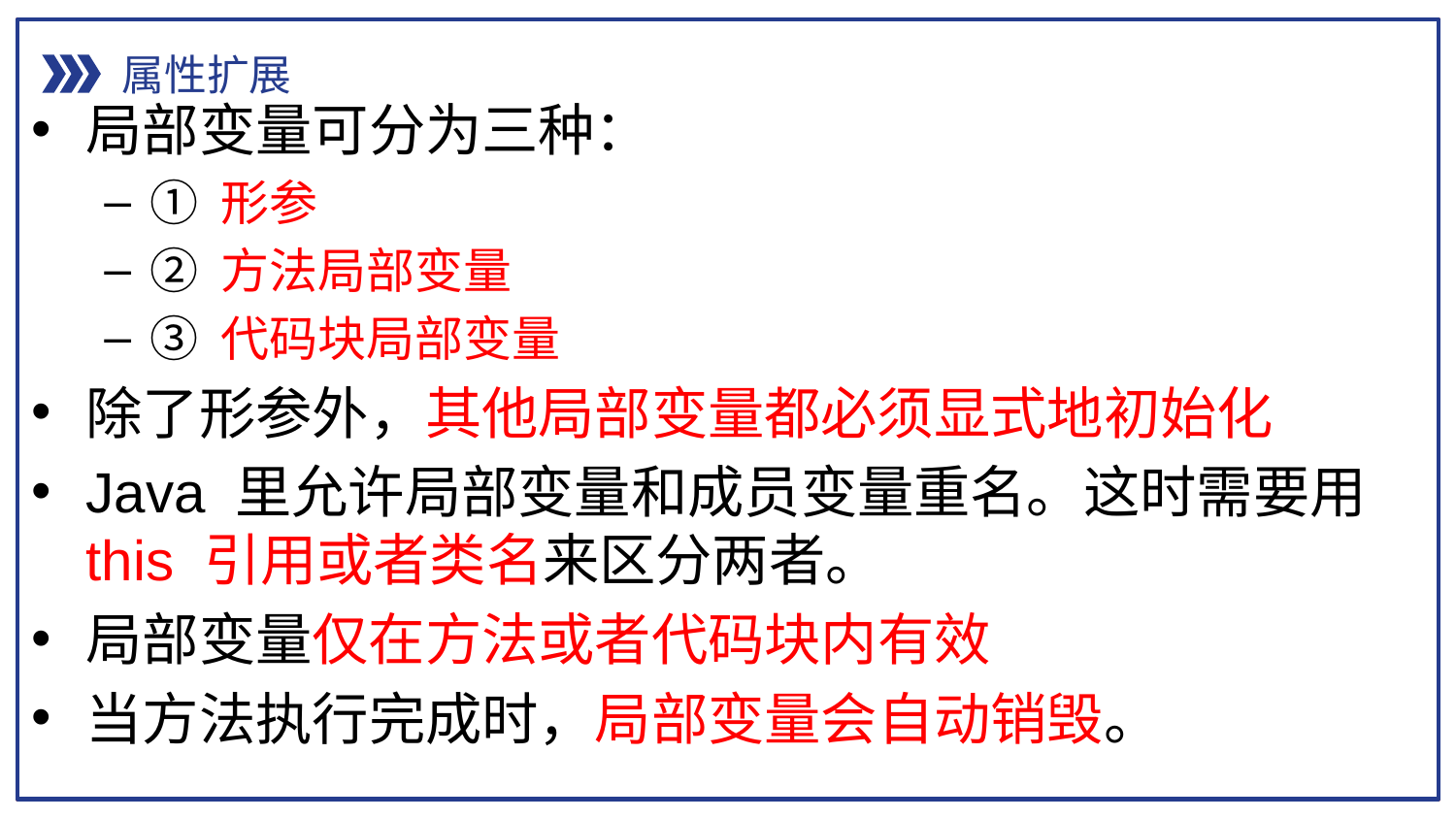

属性扩展

局部变量可分为三种：
① 形参
② 方法局部变量
③ 代码块局部变量
除了形参外，其他局部变量都必须显式地初始化
Java 里允许局部变量和成员变量重名。这时需要用 this 引用或者类名来区分两者。
局部变量仅在方法或者代码块内有效
当方法执行完成时，局部变量会自动销毁。